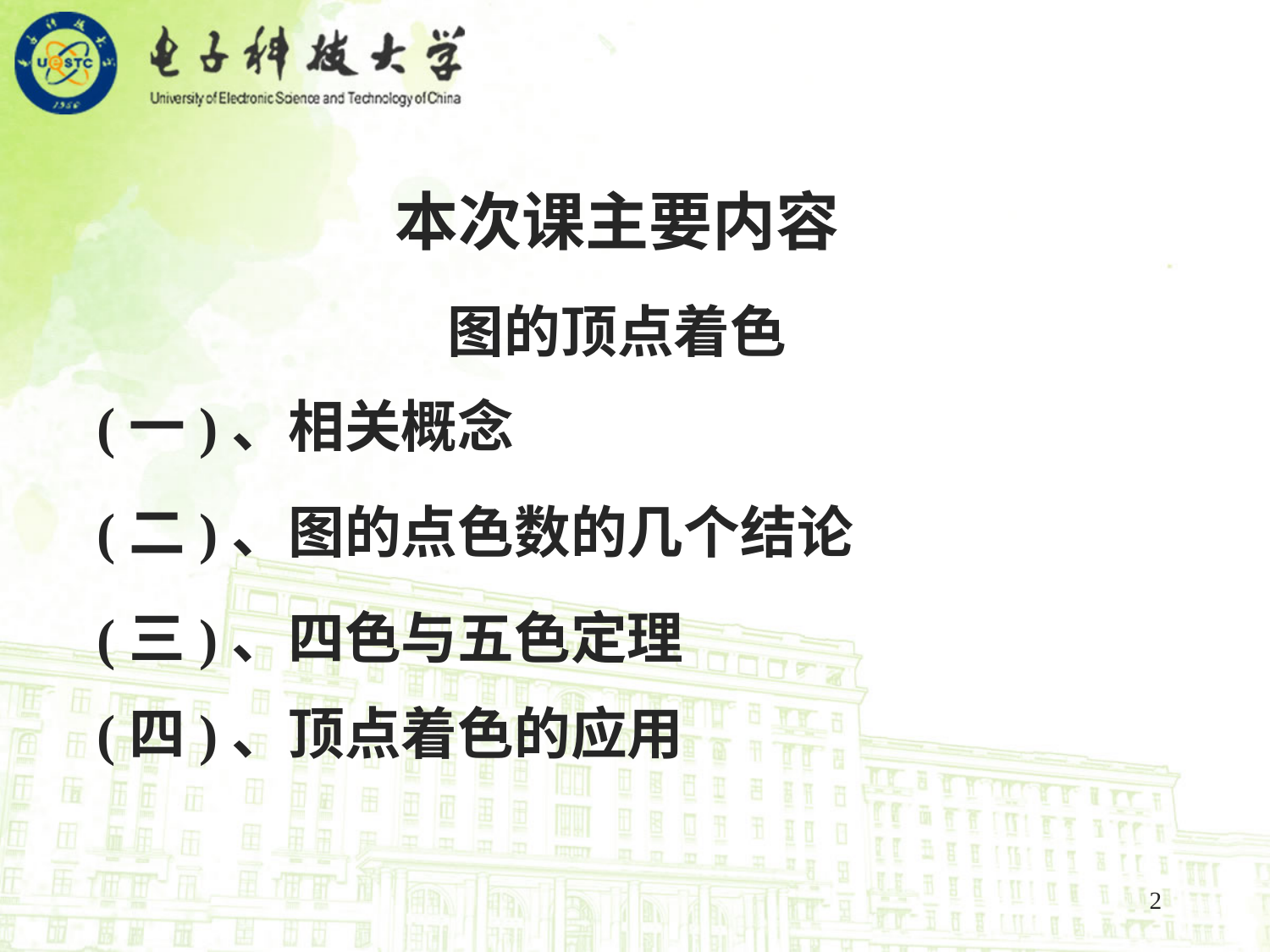

本次课主要内容
图的顶点着色
(一)、相关概念
(二)、图的点色数的几个结论
(三)、四色与五色定理
(四)、顶点着色的应用
2